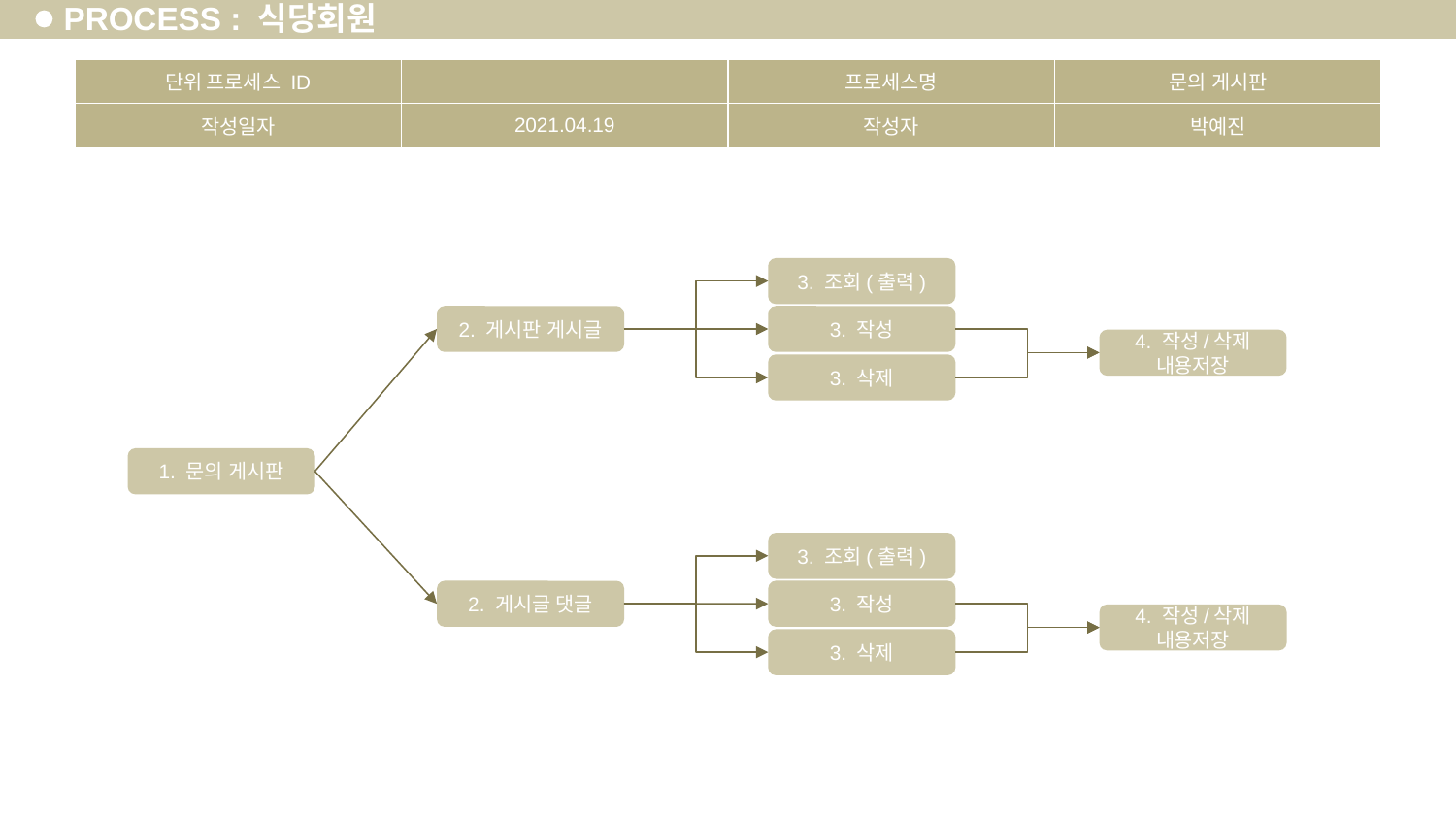

PROCESS : 식당회원
| 단위 프로세스 ID |  | 프로세스명 | 문의 게시판 |
| --- | --- | --- | --- |
| 작성일자 | 2021.04.19 | 작성자 | 박예진 |
3. 조회(출력)
2. 게시판 게시글
3. 작성
4. 작성/삭제 내용저장
3. 삭제
1. 문의 게시판
3. 조회(출력)
3. 작성
2. 게시글 댓글
4. 작성/삭제 내용저장
3. 삭제